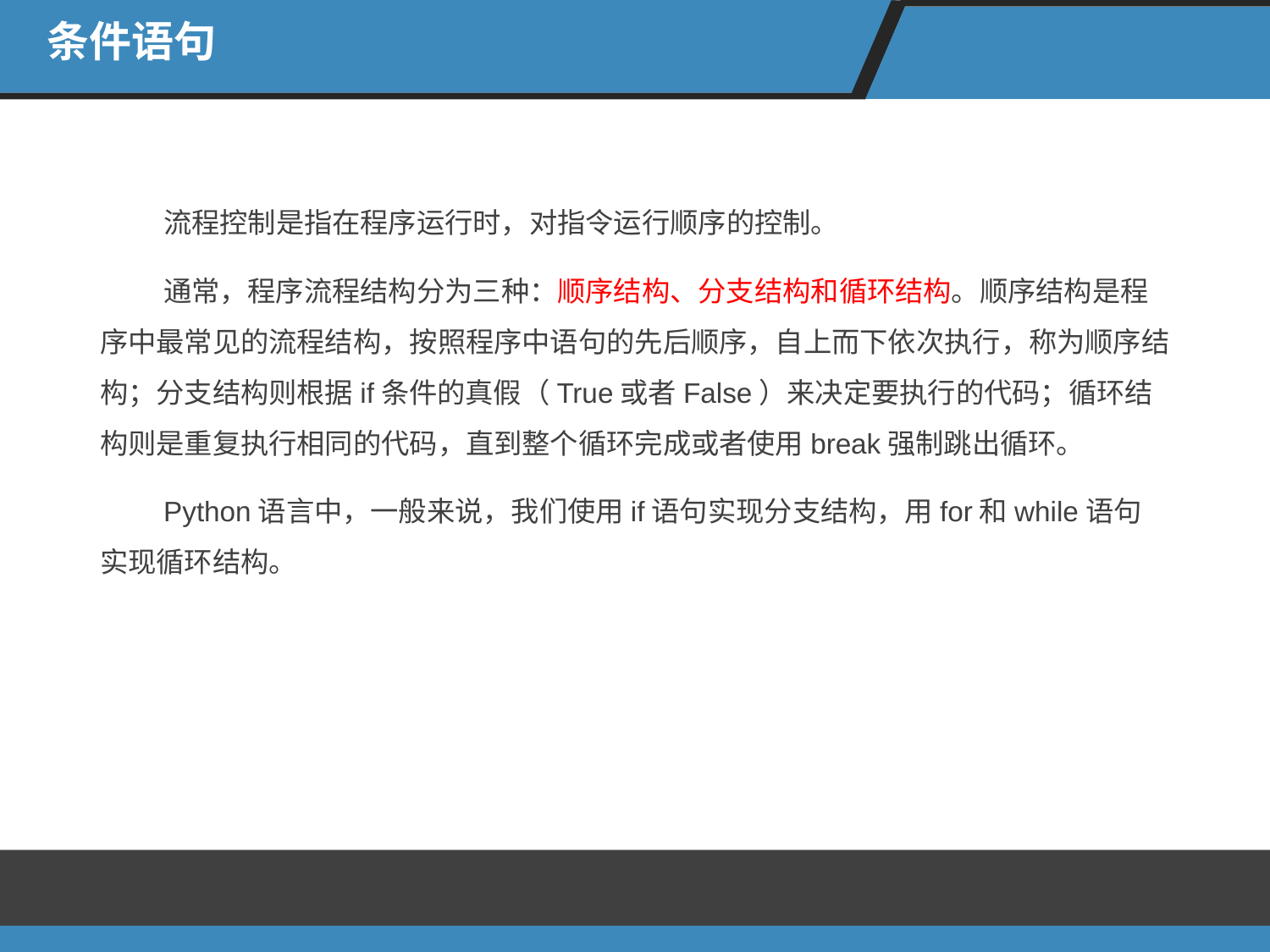

条件语句
流程控制是指在程序运行时，对指令运行顺序的控制。
通常，程序流程结构分为三种：顺序结构、分支结构和循环结构。顺序结构是程序中最常见的流程结构，按照程序中语句的先后顺序，自上而下依次执行，称为顺序结构；分支结构则根据if条件的真假（True或者False）来决定要执行的代码；循环结构则是重复执行相同的代码，直到整个循环完成或者使用break强制跳出循环。
Python语言中，一般来说，我们使用if语句实现分支结构，用for和while语句实现循环结构。